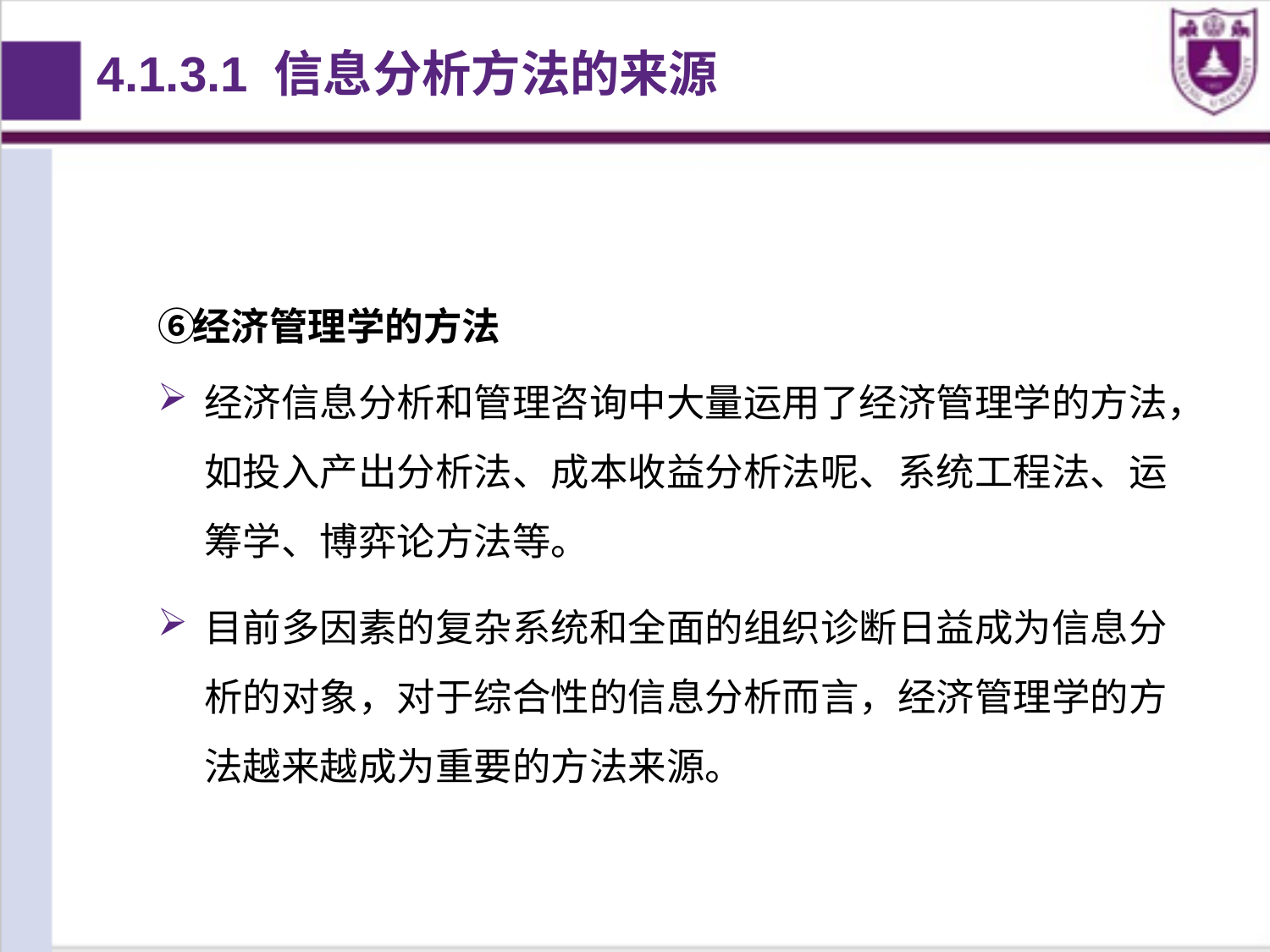

4.1.3.1 信息分析方法的来源
经济管理学的方法
经济信息分析和管理咨询中大量运用了经济管理学的方法，如投入产出分析法、成本收益分析法呢、系统工程法、运筹学、博弈论方法等。
目前多因素的复杂系统和全面的组织诊断日益成为信息分析的对象，对于综合性的信息分析而言，经济管理学的方法越来越成为重要的方法来源。